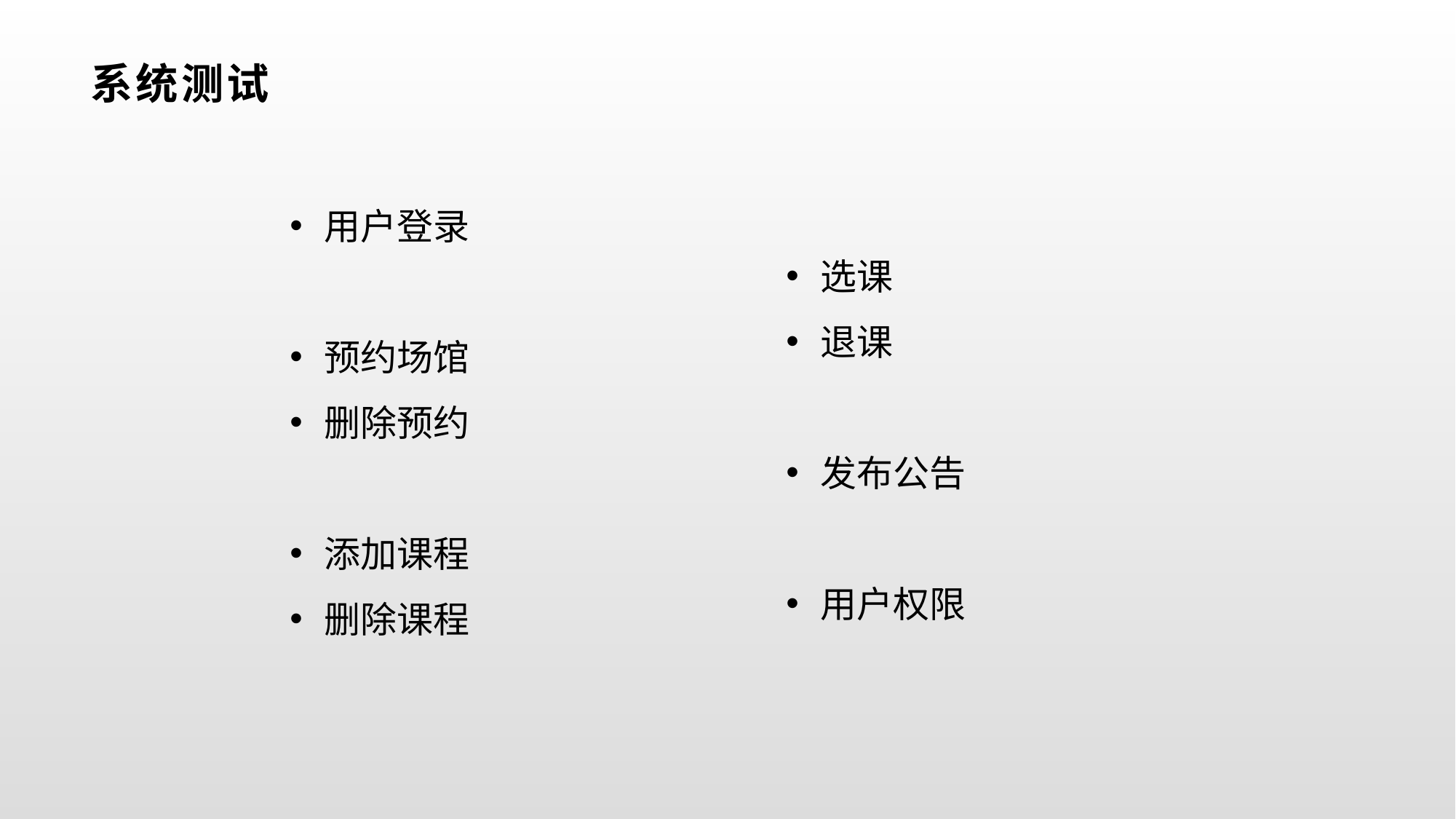

系统测试
用户登录

预约场馆
删除预约

添加课程
删除课程
选课
退课

发布公告

用户权限